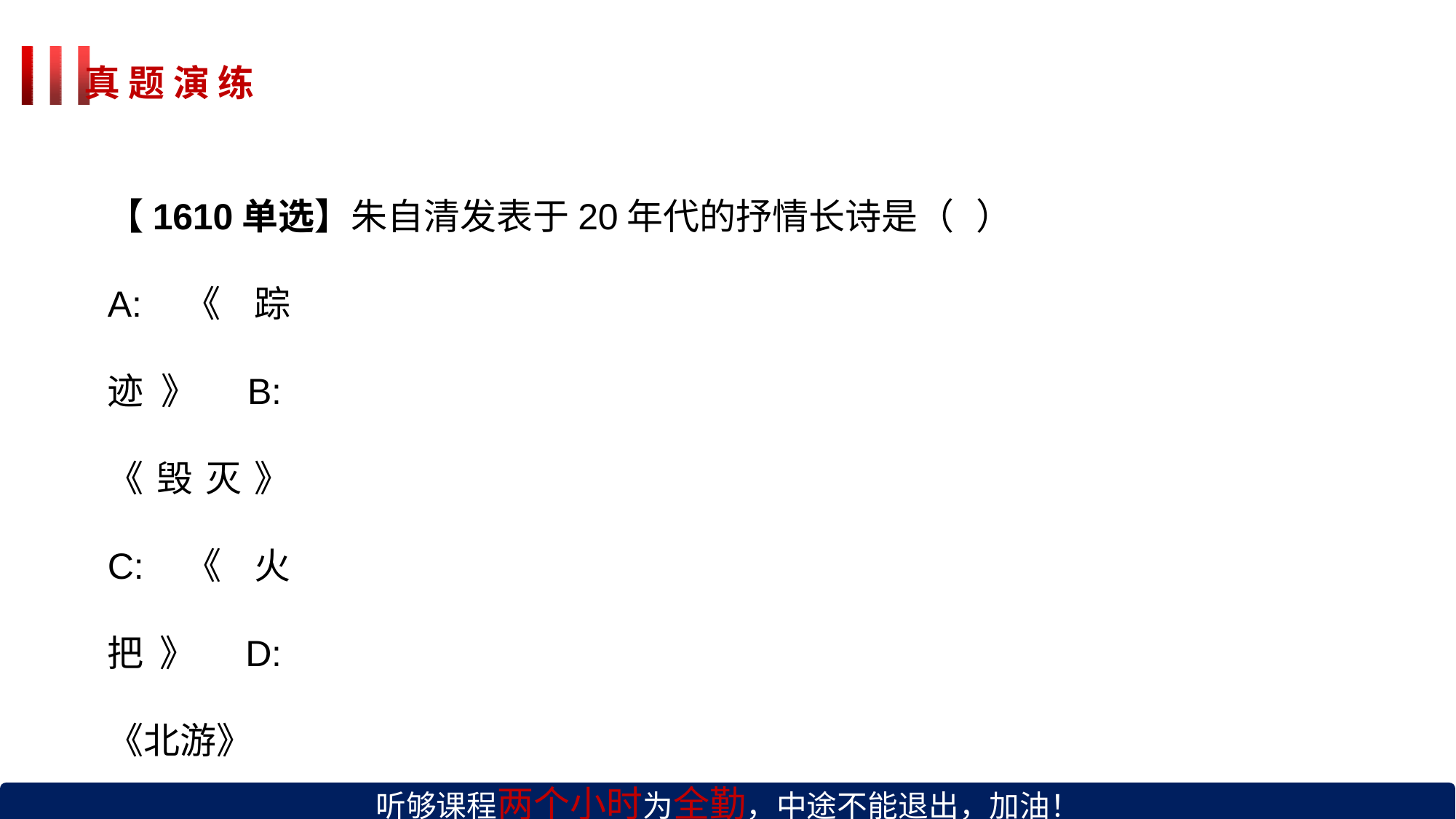

# 真 题 演 练
【1610单选】朱自清发表于20年代的抒情长诗是（	）
A:《踪迹》 B:《毁灭》 C:《火把》 D:《北游》

听够课程两个小时为全勤，中途不能退出，加油！